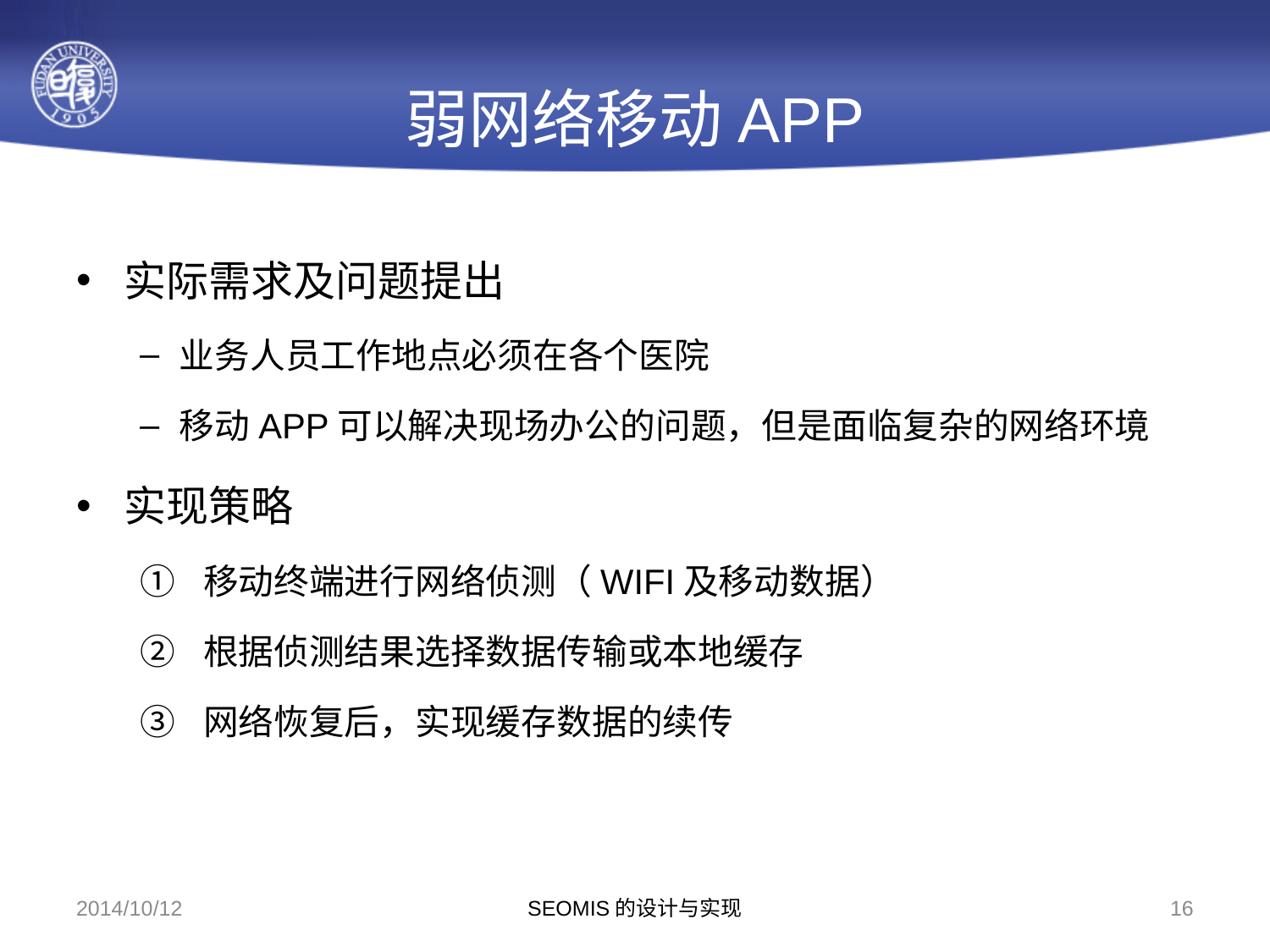

# 弱网络移动APP
实际需求及问题提出
业务人员工作地点必须在各个医院
移动APP可以解决现场办公的问题，但是面临复杂的网络环境
实现策略
移动终端进行网络侦测（WIFI及移动数据）
根据侦测结果选择数据传输或本地缓存
网络恢复后，实现缓存数据的续传
2014/10/12
SEOMIS的设计与实现
16